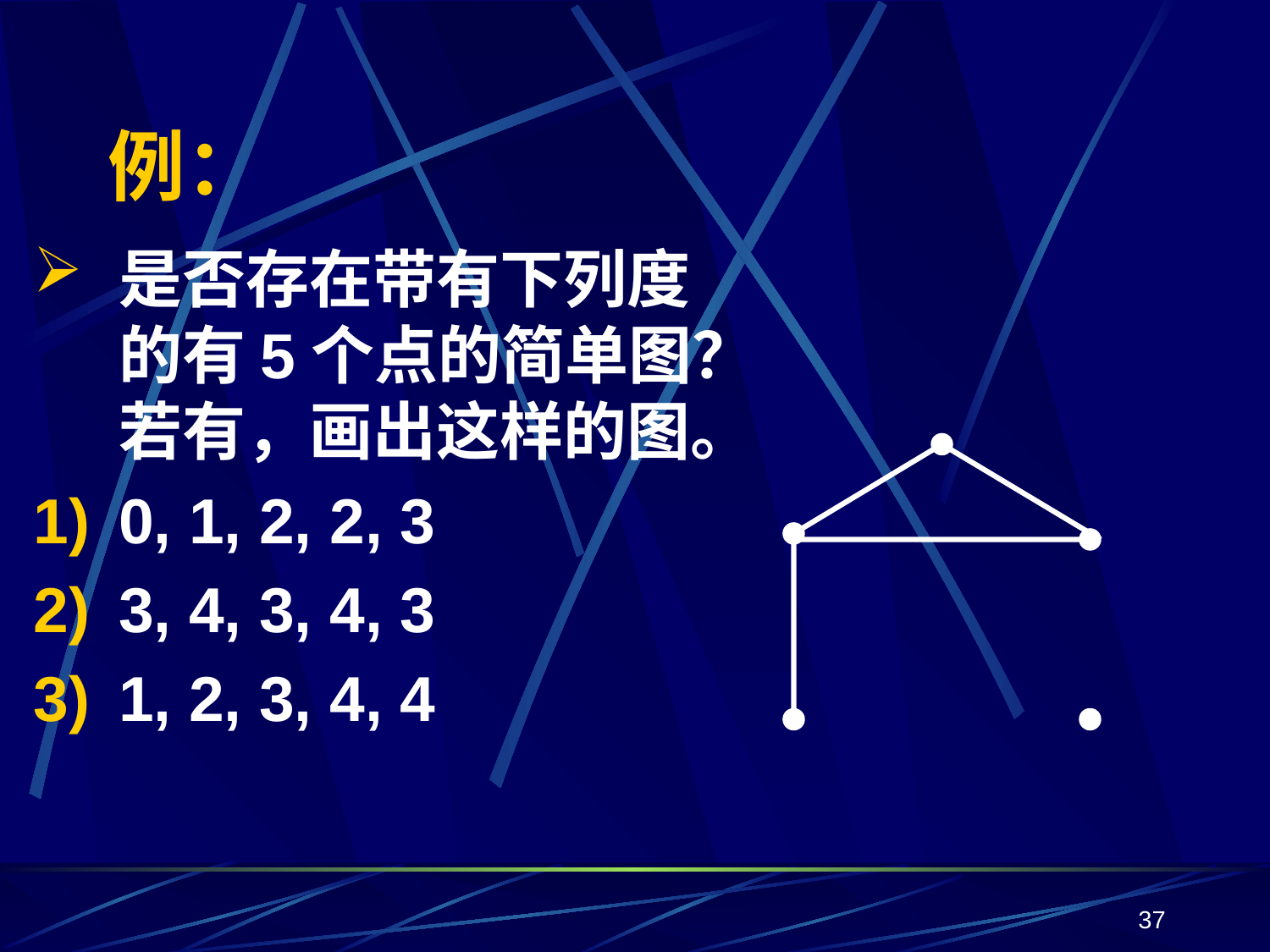

# 例：
是否存在带有下列度的有5个点的简单图？若有，画出这样的图。
0, 1, 2, 2, 3
3, 4, 3, 4, 3
1, 2, 3, 4, 4

37